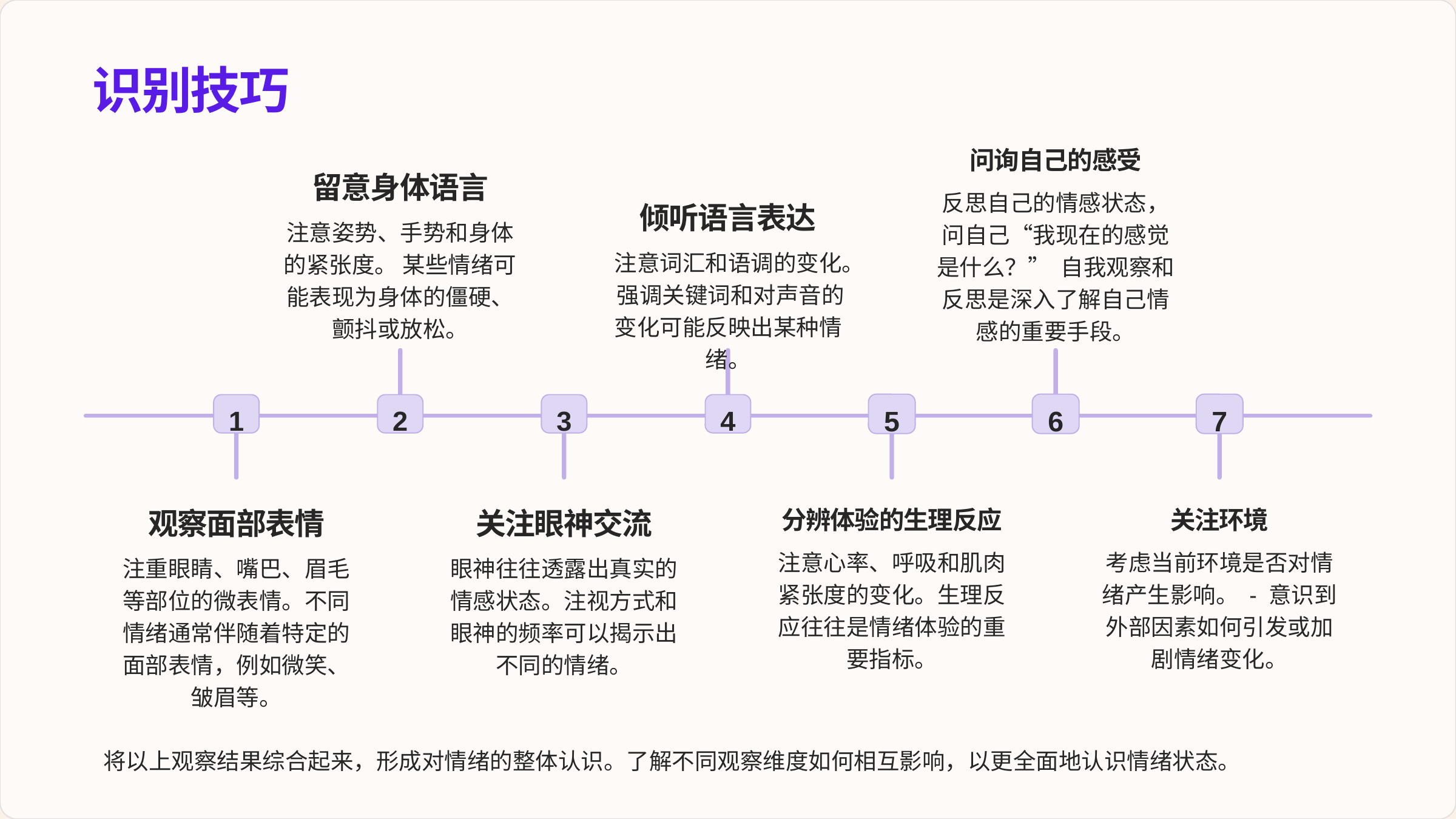

识别技巧
问询自己的感受
留意身体语言
反思自己的情感状态，问自己“我现在的感觉是什么？”  自我观察和反思是深入了解自己情感的重要手段。
倾听语言表达
注意姿势、手势和身体的紧张度。 某些情绪可能表现为身体的僵硬、颤抖或放松。
注意词汇和语调的变化。 强调关键词和对声音的变化可能反映出某种情绪。

5
6
7
1
2
3
4

观察面部表情
关注眼神交流
分辨体验的生理反应
关注环境
注意心率、呼吸和肌肉紧张度的变化。生理反应往往是情绪体验的重要指标。
考虑当前环境是否对情绪产生影响。 - 意识到外部因素如何引发或加剧情绪变化。
注重眼睛、嘴巴、眉毛等部位的微表情。不同情绪通常伴随着特定的面部表情，例如微笑、皱眉等。
眼神往往透露出真实的情感状态。注视方式和眼神的频率可以揭示出不同的情绪。
 将以上观察结果综合起来，形成对情绪的整体认识。了解不同观察维度如何相互影响，以更全面地认识情绪状态。